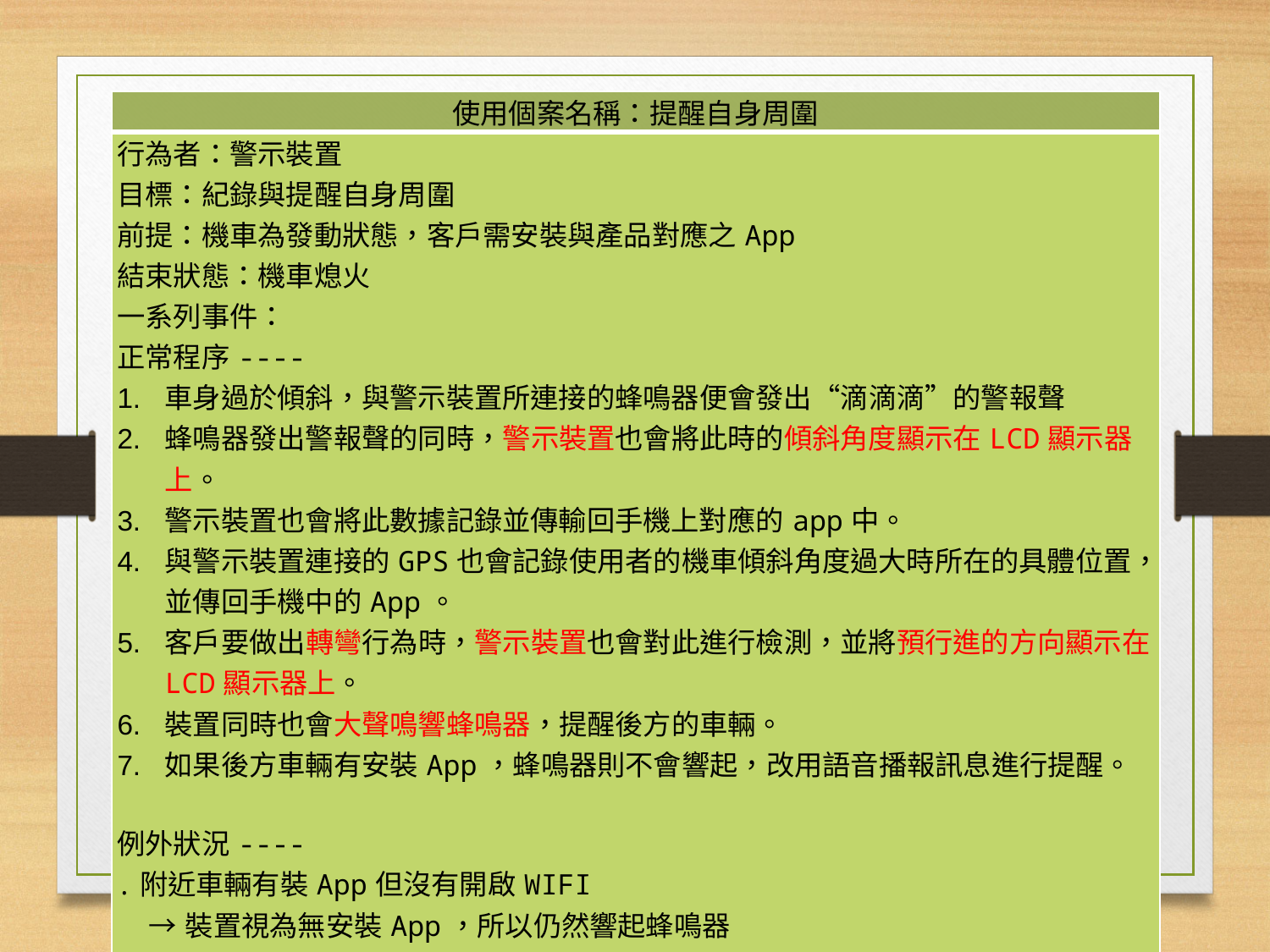

| 使用個案名稱：提醒自身周圍 |
| --- |
| 行為者：警示裝置 目標：紀錄與提醒自身周圍 前提：機車為發動狀態，客戶需安裝與產品對應之App 結束狀態：機車熄火 一系列事件： 正常程序---- 車身過於傾斜，與警示裝置所連接的蜂鳴器便會發出“滴滴滴”的警報聲 蜂鳴器發出警報聲的同時，警示裝置也會將此時的傾斜角度顯示在LCD顯示器上。 警示裝置也會將此數據記錄並傳輸回手機上對應的app中。 與警示裝置連接的GPS也會記錄使用者的機車傾斜角度過大時所在的具體位置，並傳回手機中的App。 客戶要做出轉彎行為時，警示裝置也會對此進行檢測，並將預行進的方向顯示在LCD顯示器上。 裝置同時也會大聲鳴響蜂鳴器，提醒後方的車輛。 如果後方車輛有安裝App，蜂鳴器則不會響起，改用語音播報訊息進行提醒。   例外狀況---- ․附近車輛有裝App但沒有開啟WIFI →裝置視為無安裝App，所以仍然響起蜂鳴器 ․附近一群車輛中有尚未安裝App之駕駛 →仍然響起蜂鳴器。 |

13